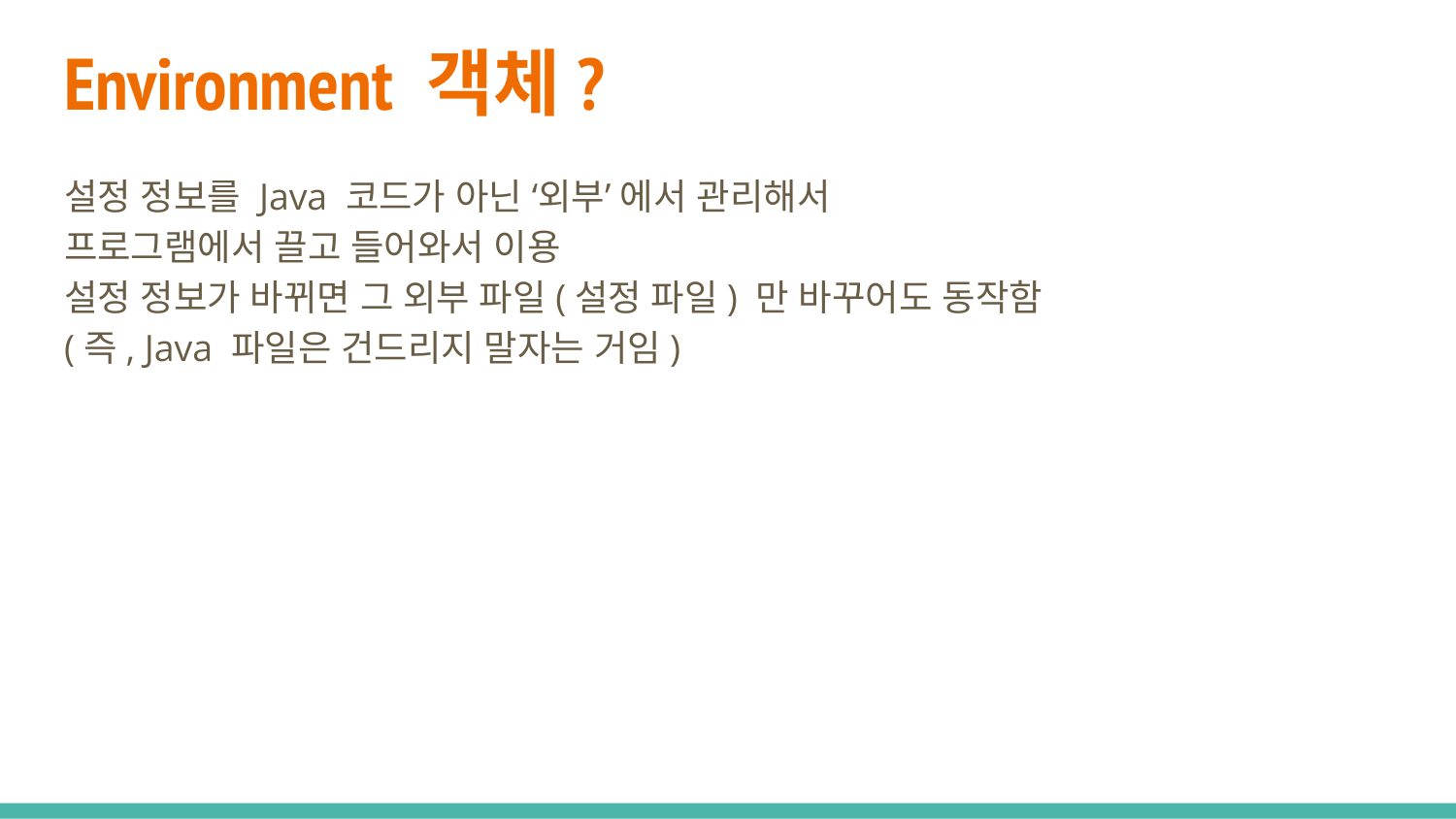

# Environment 객체?
설정 정보를 Java 코드가 아닌 ‘외부’ 에서 관리해서
프로그램에서 끌고 들어와서 이용
설정 정보가 바뀌면 그 외부 파일(설정 파일) 만 바꾸어도 동작함
(즉, Java 파일은 건드리지 말자는 거임)